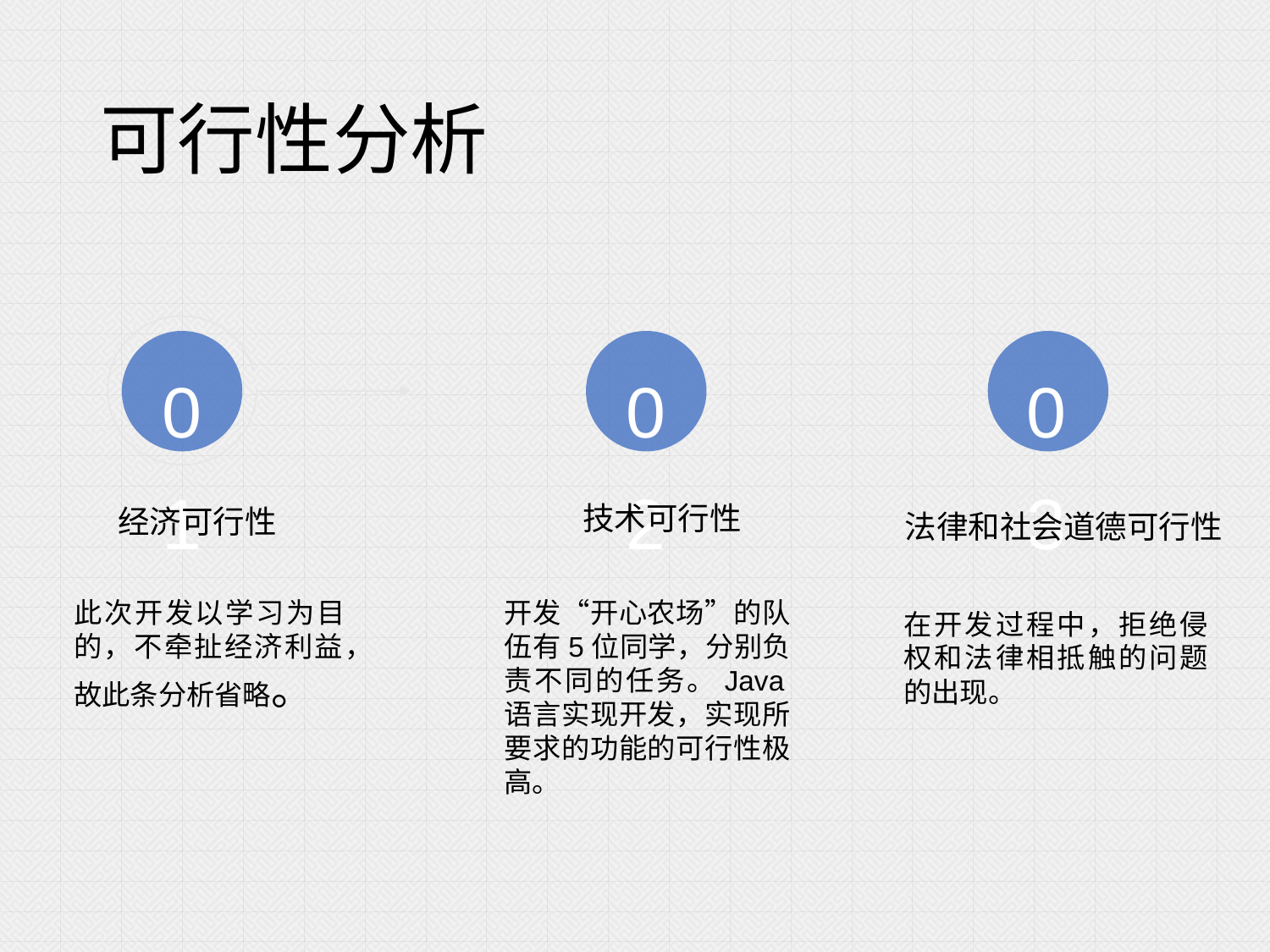

# 可行性分析

01
02
03
技术可行性
开发“开心农场”的队伍有5位同学，分别负责不同的任务。Java语言实现开发，实现所要求的功能的可行性极高。
经济可行性
此次开发以学习为目的，不牵扯经济利益，故此条分析省略。
法律和社会道德可行性
在开发过程中，拒绝侵权和法律相抵触的问题的出现。